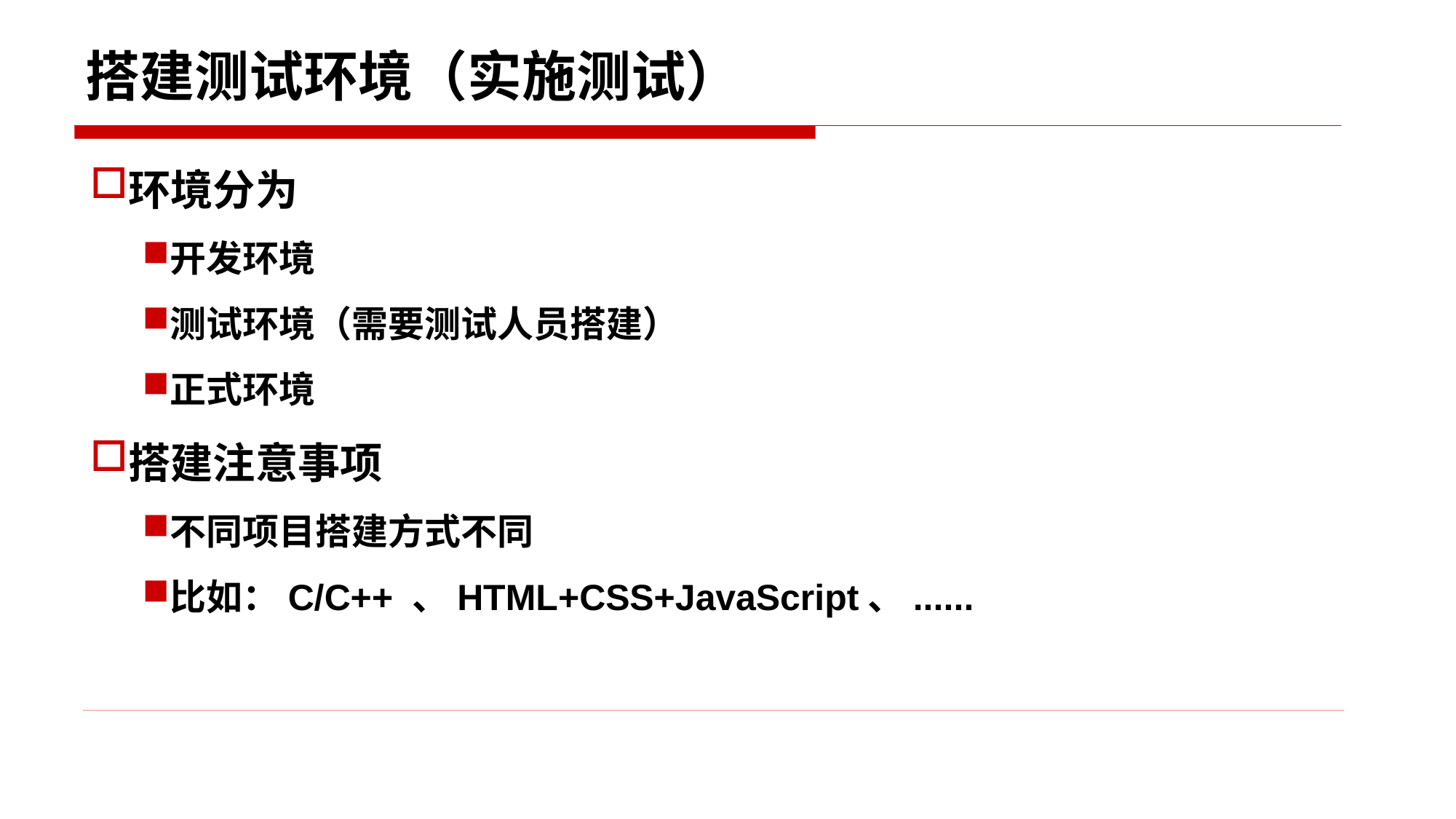

# 搭建测试环境（实施测试）
环境分为
开发环境
测试环境（需要测试人员搭建）
正式环境
搭建注意事项
不同项目搭建方式不同
比如：C/C++ 、HTML+CSS+JavaScript、......